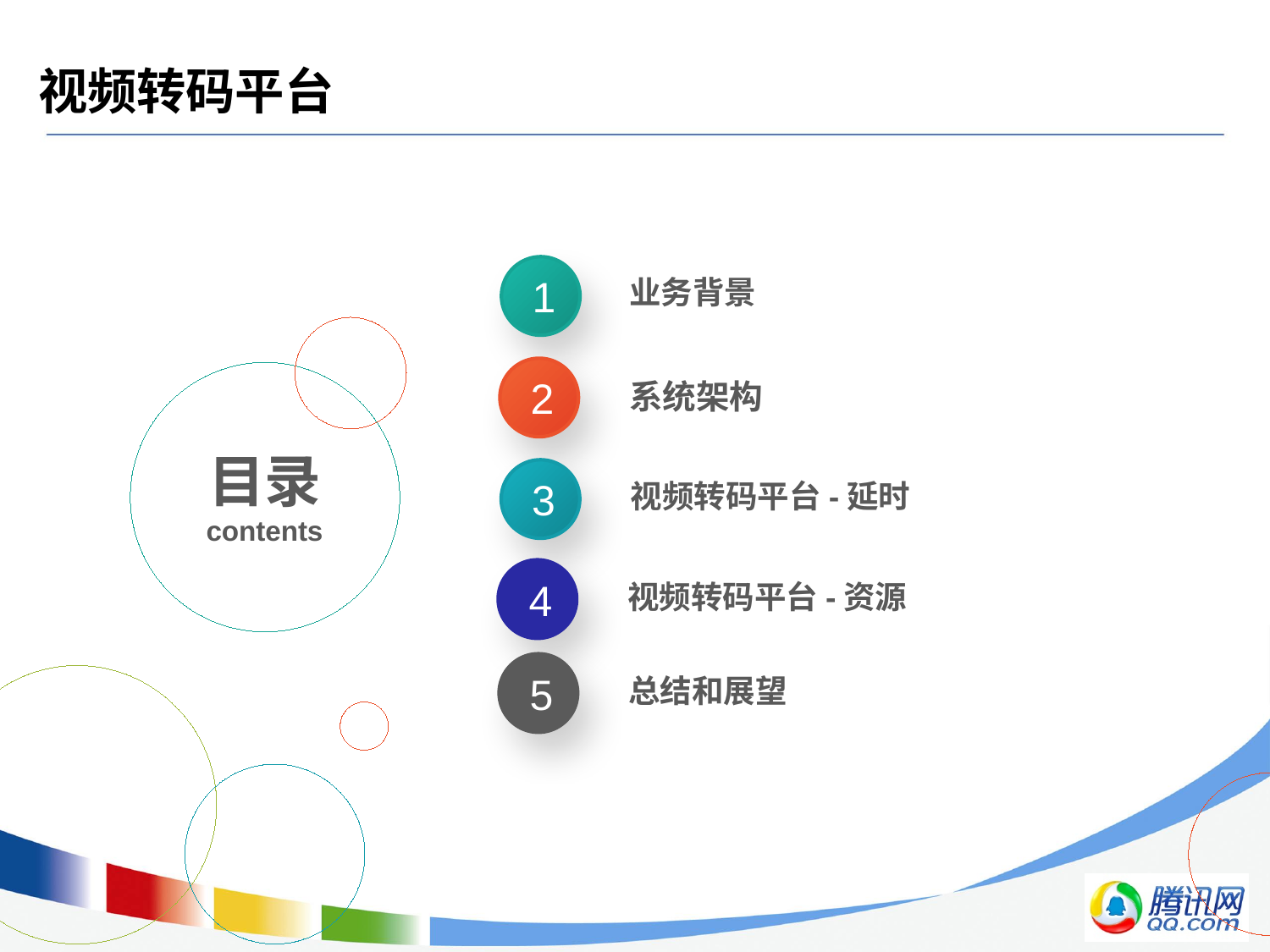

# 视频转码平台

1
业务背景

2
系统架构
目录
contents

3
视频转码平台-延时

4
视频转码平台-资源

5

总结和展望